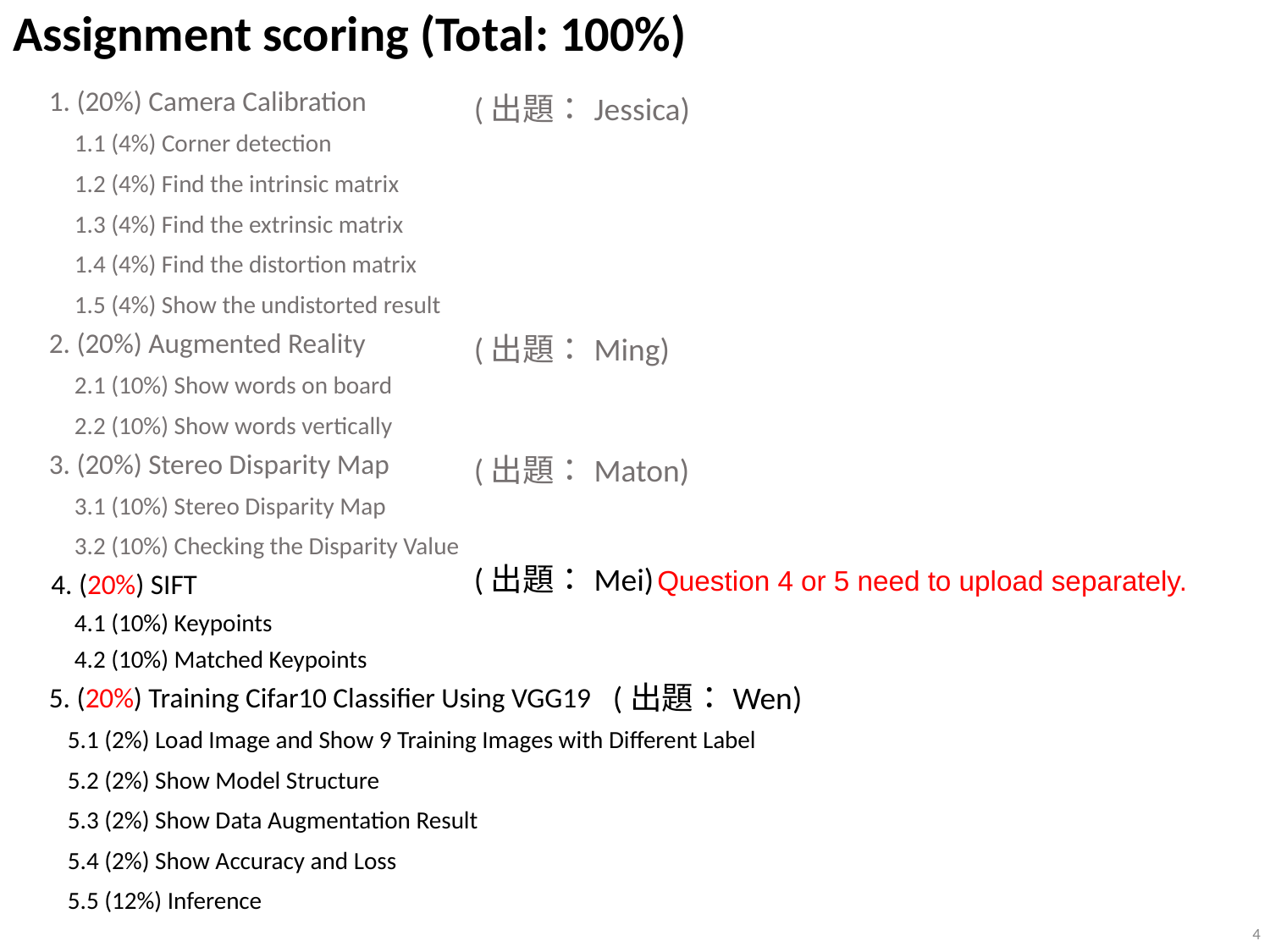

# Assignment scoring (Total: 100%)
1. (20%) Camera Calibration
1.1 (4%) Corner detection
1.2 (4%) Find the intrinsic matrix
1.3 (4%) Find the extrinsic matrix
1.4 (4%) Find the distortion matrix
1.5 (4%) Show the undistorted result
2. (20%) Augmented Reality
2.1 (10%) Show words on board
2.2 (10%) Show words vertically
3. (20%) Stereo Disparity Map
3.1 (10%) Stereo Disparity Map
3.2 (10%) Checking the Disparity Value
4. (20%) SIFT
4.1 (10%) Keypoints
4.2 (10%) Matched Keypoints
5. (20%) Training Cifar10 Classifier Using VGG19
5.1 (2%) Load Image and Show 9 Training Images with Different Label
5.2 (2%) Show Model Structure
5.3 (2%) Show Data Augmentation Result
5.4 (2%) Show Accuracy and Loss
5.5 (12%) Inference

(出題：Jessica)
(出題：Ming)
(出題：Maton)
(出題：Mei)
Question 4 or 5 need to upload separately.
(出題：Wen)
4